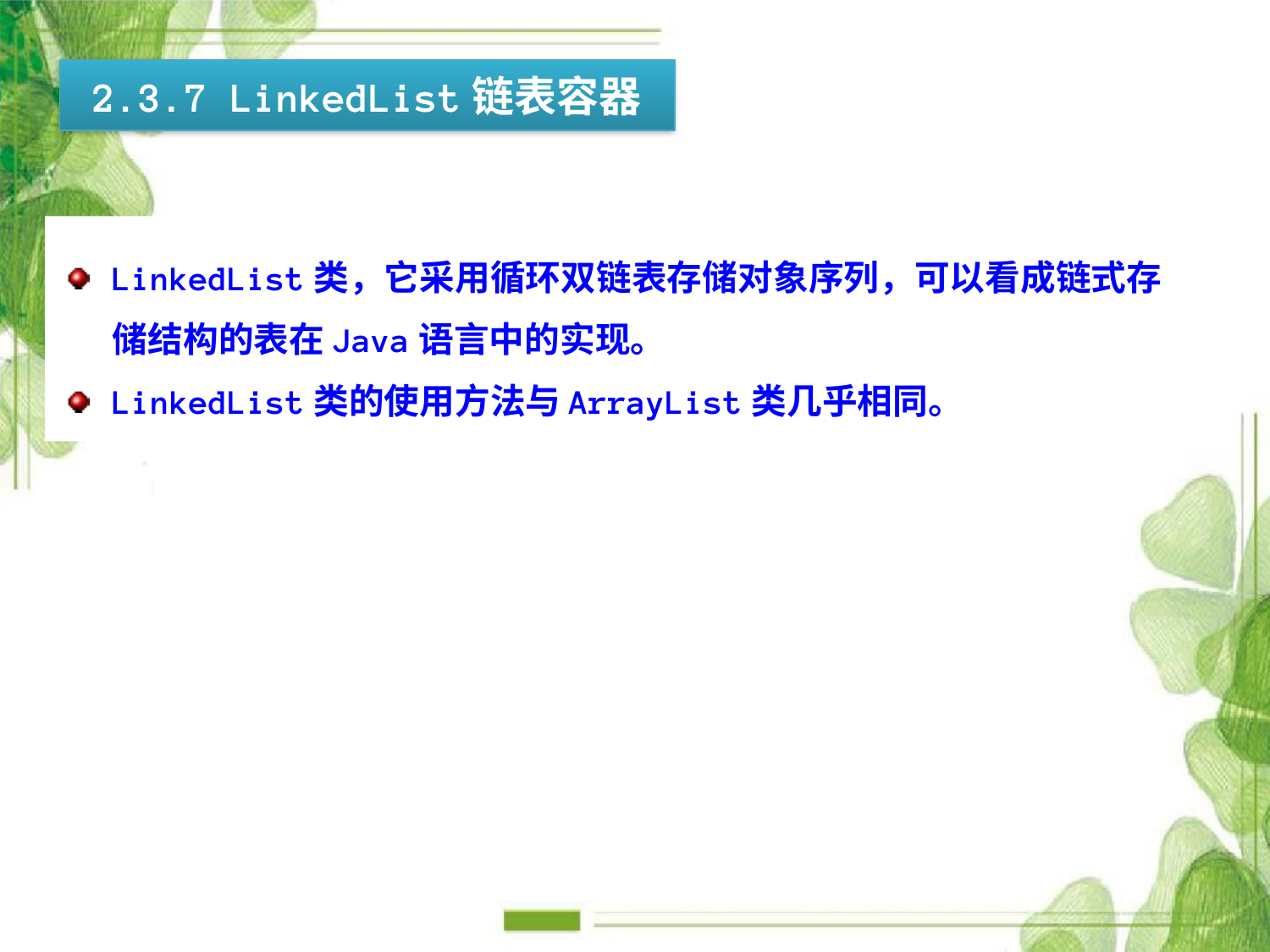

2.3.7 LinkedList链表容器
LinkedList类，它采用循环双链表存储对象序列，可以看成链式存储结构的表在Java语言中的实现。
LinkedList类的使用方法与ArrayList类几乎相同。